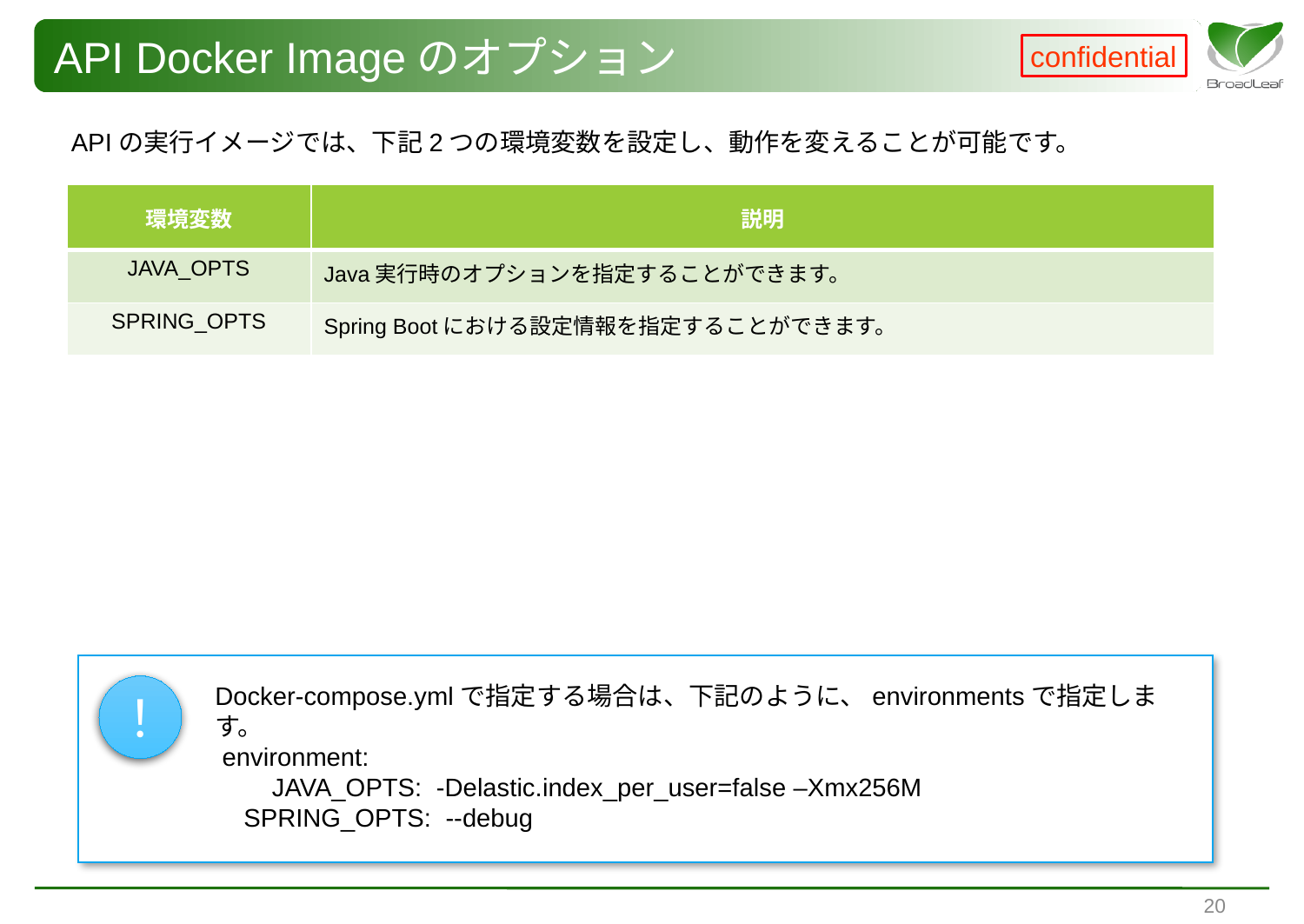

# API Docker Imageのオプション
APIの実行イメージでは、下記2つの環境変数を設定し、動作を変えることが可能です。
| 環境変数 | 説明 |
| --- | --- |
| JAVA\_OPTS | Java実行時のオプションを指定することができます。 |
| SPRING\_OPTS | Spring Bootにおける設定情報を指定することができます。 |

Docker-compose.ymlで指定する場合は、下記のように、environmentsで指定します。
 environment:
　　JAVA_OPTS:  -Delastic.index_per_user=false –Xmx256M
    SPRING_OPTS:  --debug
！
20